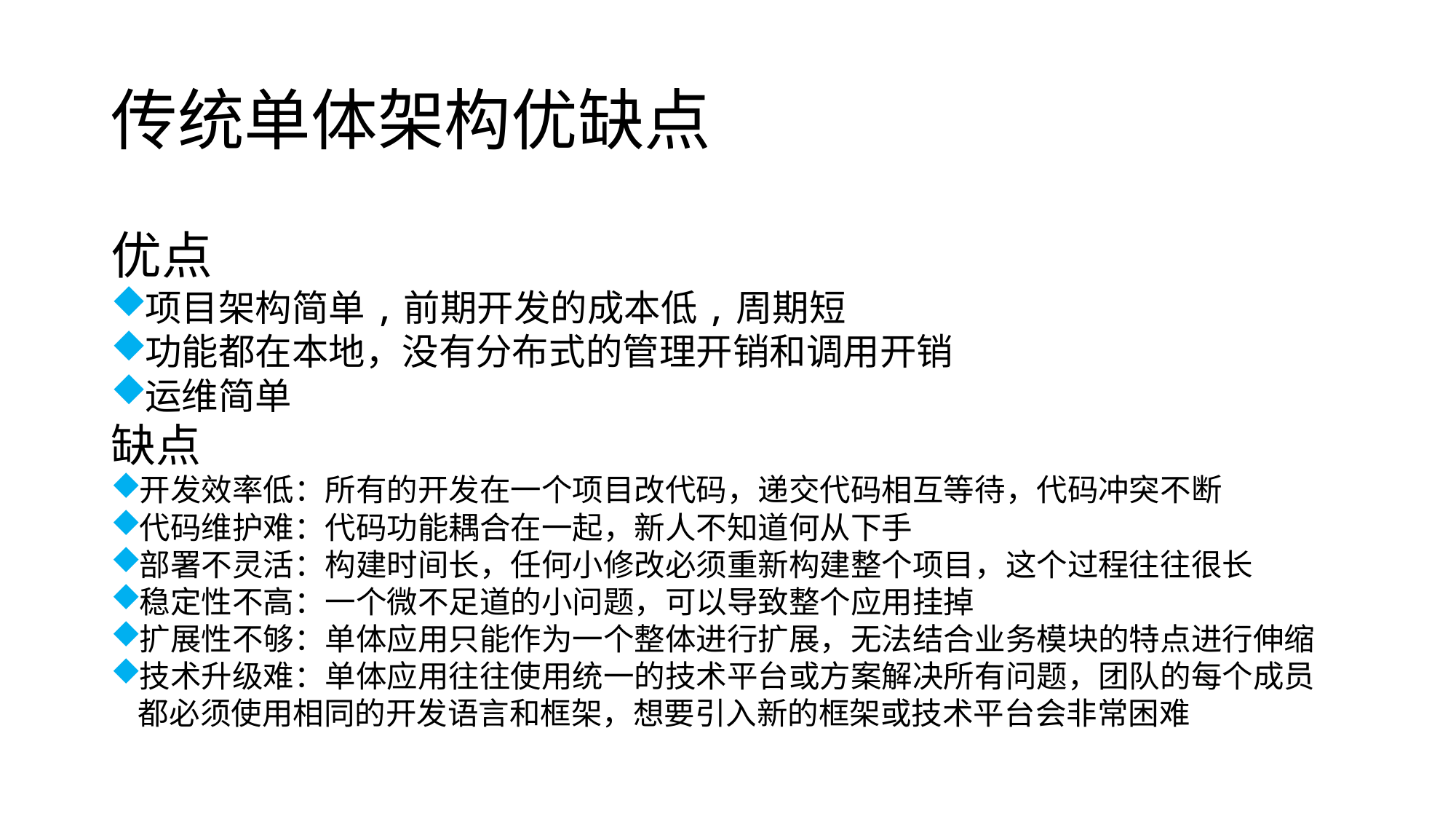

# 传统单体架构优缺点
优点
项目架构简单,前期开发的成本低,周期短
功能都在本地，没有分布式的管理开销和调用开销
运维简单
缺点
开发效率低：所有的开发在一个项目改代码，递交代码相互等待，代码冲突不断
代码维护难：代码功能耦合在一起，新人不知道何从下手
部署不灵活：构建时间长，任何小修改必须重新构建整个项目，这个过程往往很长
稳定性不高：一个微不足道的小问题，可以导致整个应用挂掉
扩展性不够：单体应用只能作为一个整体进行扩展，无法结合业务模块的特点进行伸缩
技术升级难：单体应用往往使用统一的技术平台或方案解决所有问题，团队的每个成员都必须使用相同的开发语言和框架，想要引入新的框架或技术平台会非常困难